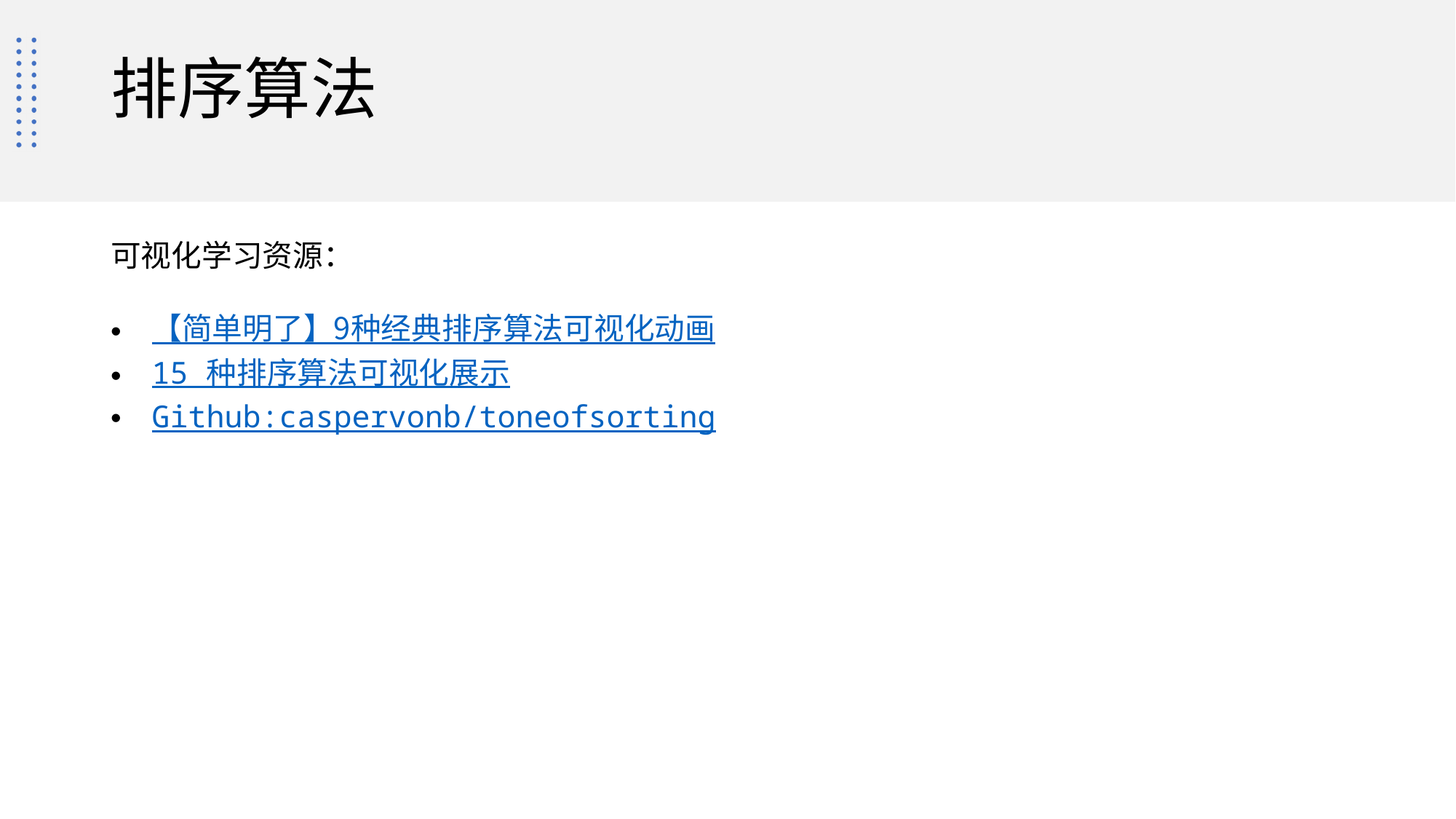

# 排序算法
可视化学习资源：

【简单明了】9种经典排序算法可视化动画
15 种排序算法可视化展示
Github:caspervonb/toneofsorting